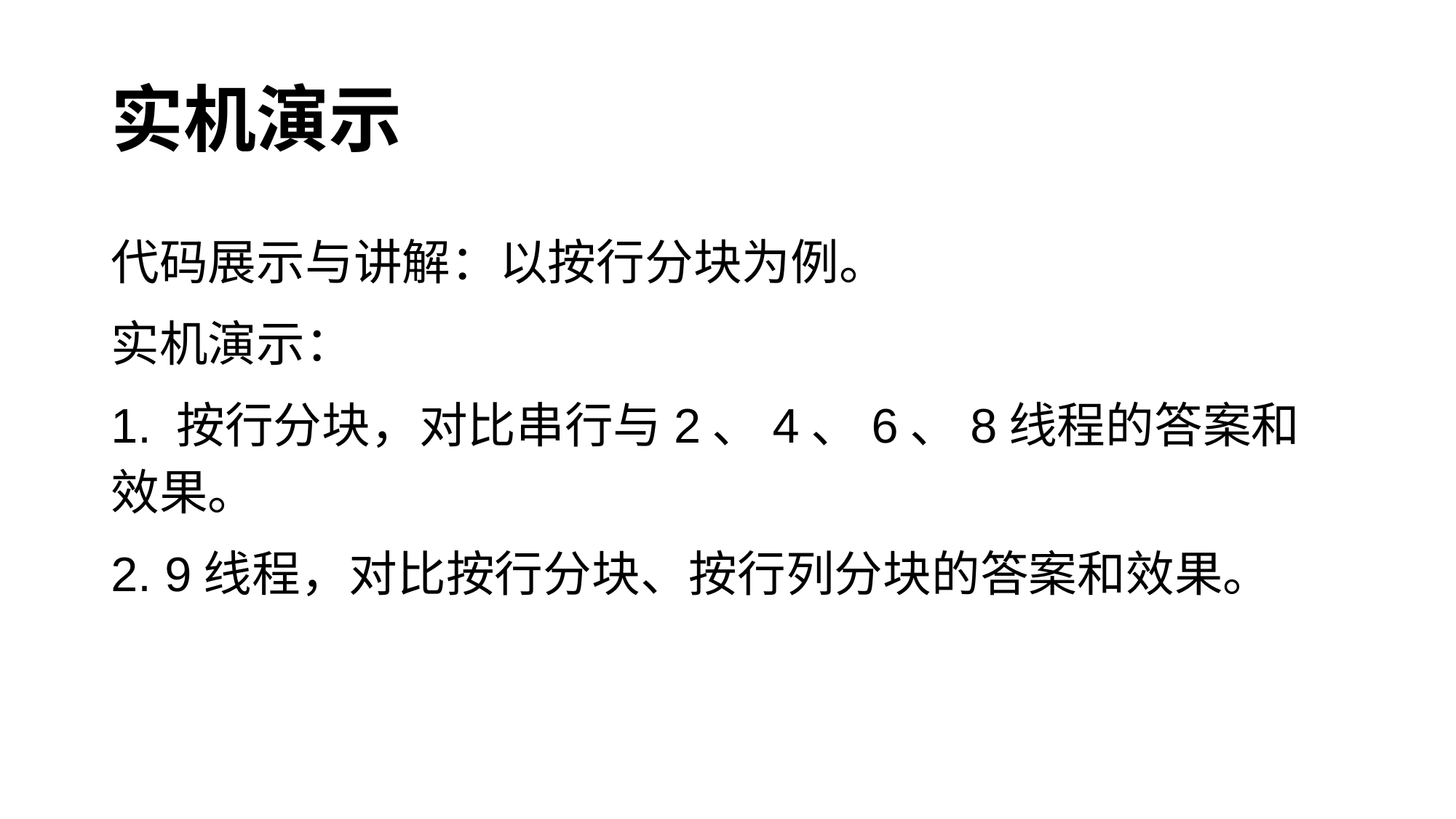

# 实机演示
代码展示与讲解：以按行分块为例。
实机演示：
1. 按行分块，对比串行与2、4、6、8线程的答案和效果。
2. 9线程，对比按行分块、按行列分块的答案和效果。